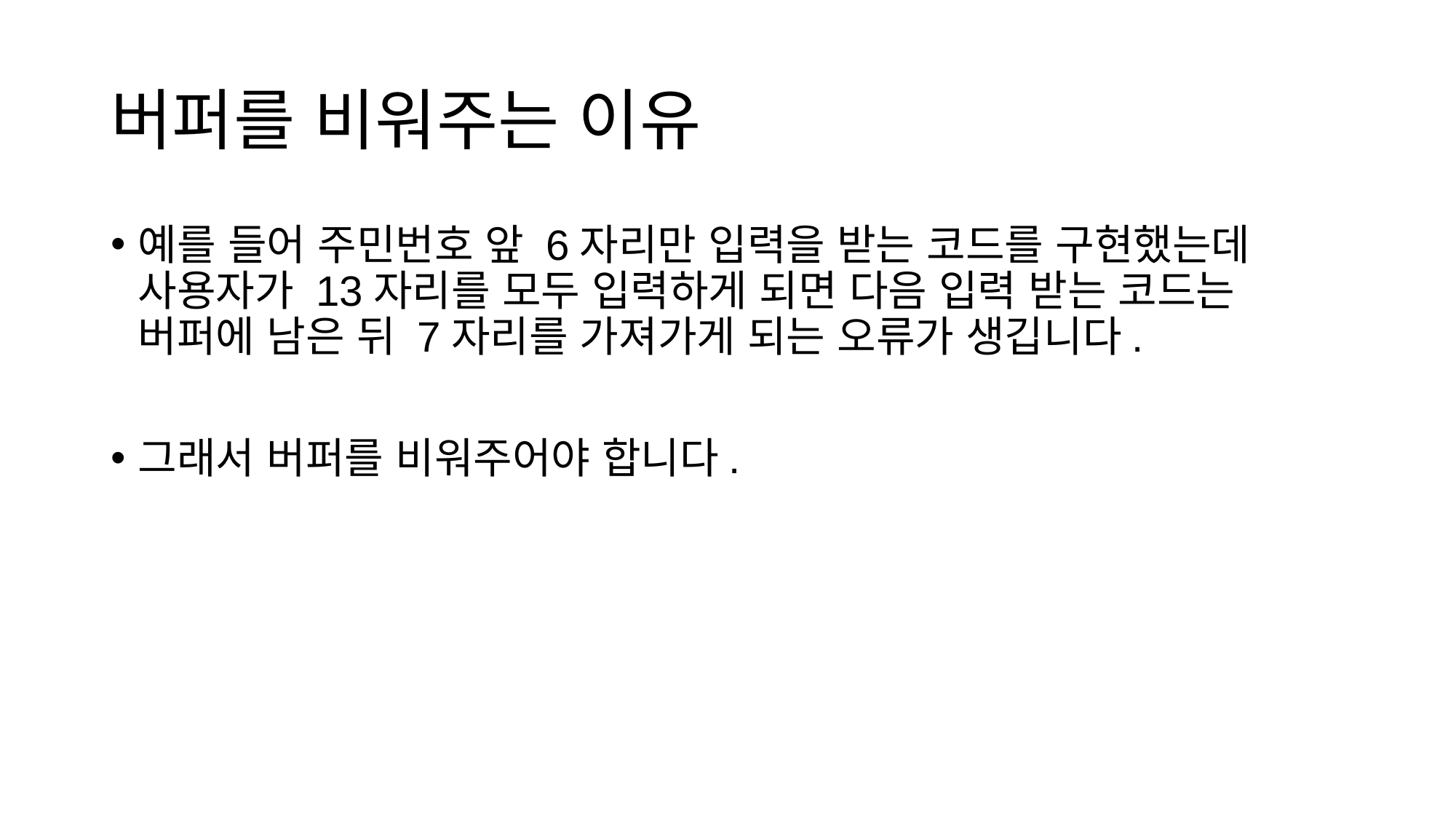

# 버퍼를 비워주는 이유
예를 들어 주민번호 앞 6자리만 입력을 받는 코드를 구현했는데 사용자가 13자리를 모두 입력하게 되면 다음 입력 받는 코드는 버퍼에 남은 뒤 7자리를 가져가게 되는 오류가 생깁니다.

그래서 버퍼를 비워주어야 합니다.